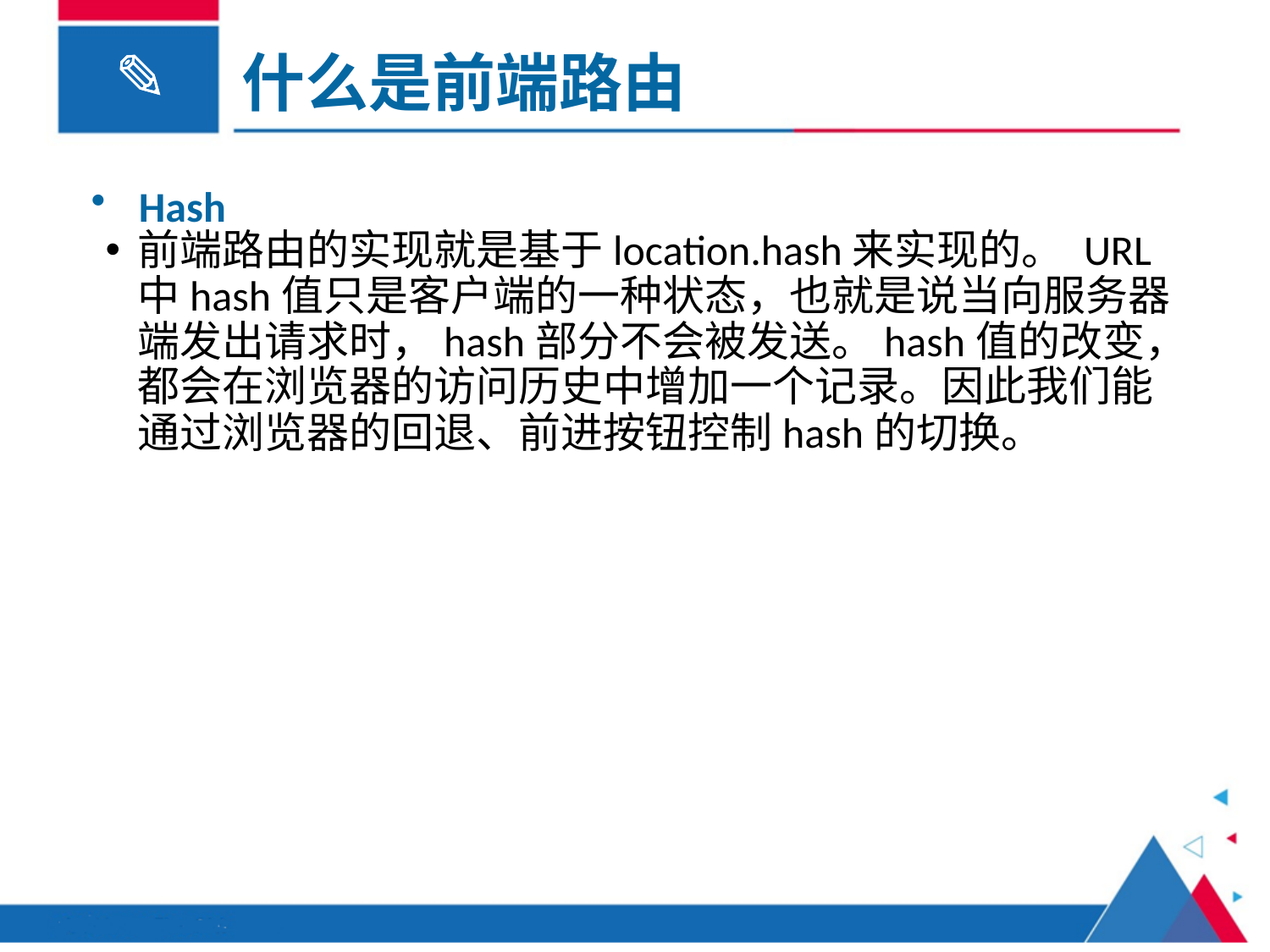

什么是前端路由
Hash
前端路由的实现就是基于location.hash来实现的。 URL中hash值只是客户端的一种状态，也就是说当向服务器端发出请求时，hash部分不会被发送。hash值的改变，都会在浏览器的访问历史中增加一个记录。因此我们能通过浏览器的回退、前进按钮控制hash的切换。